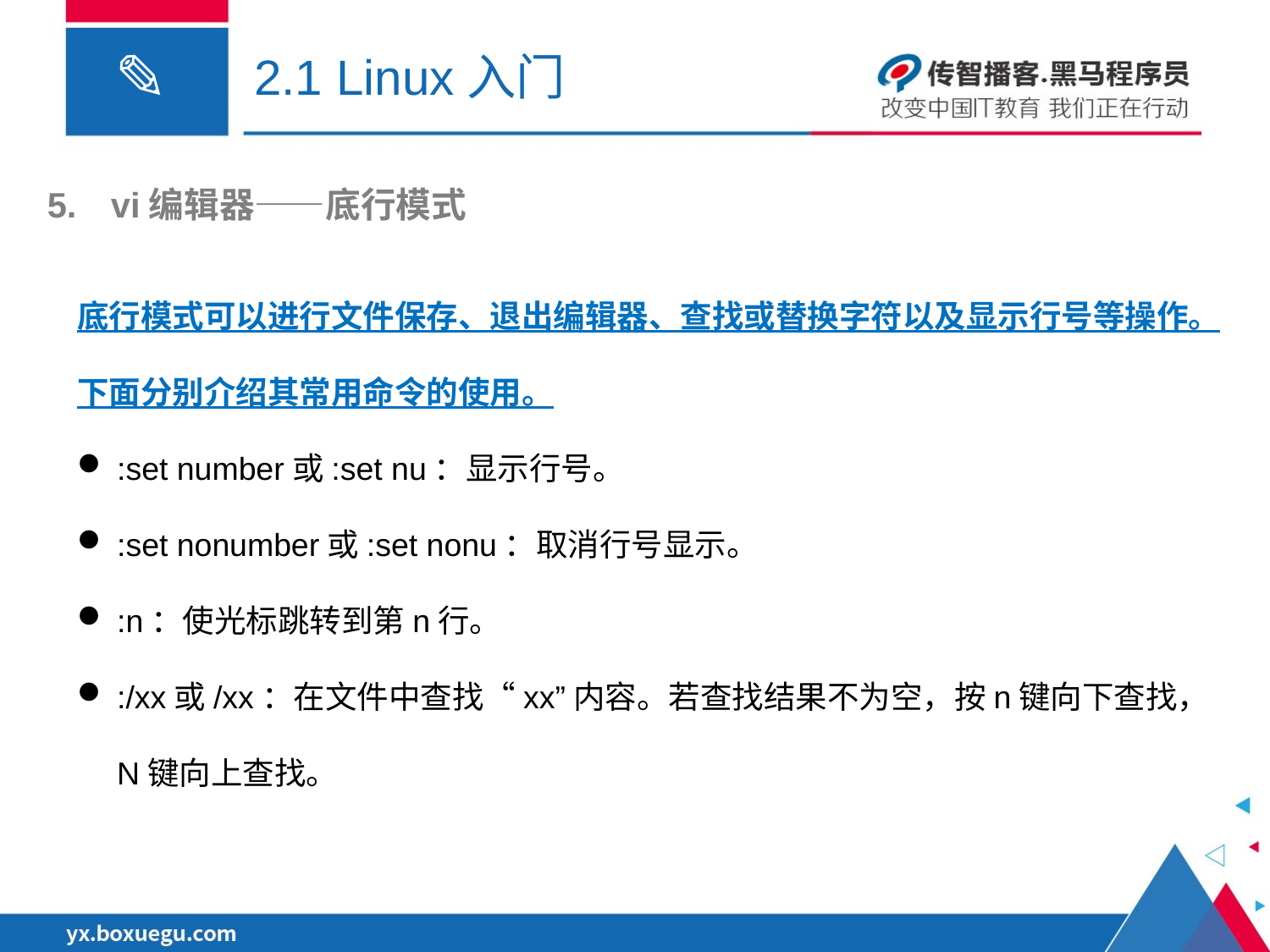

# 2.1 Linux入门
vi编辑器——底行模式
底行模式可以进行文件保存、退出编辑器、查找或替换字符以及显示行号等操作。下面分别介绍其常用命令的使用。
:set number或:set nu：显示行号。
:set nonumber或:set nonu：取消行号显示。
:n：使光标跳转到第n行。
:/xx或/xx：在文件中查找“xx”内容。若查找结果不为空，按n键向下查找，N键向上查找。